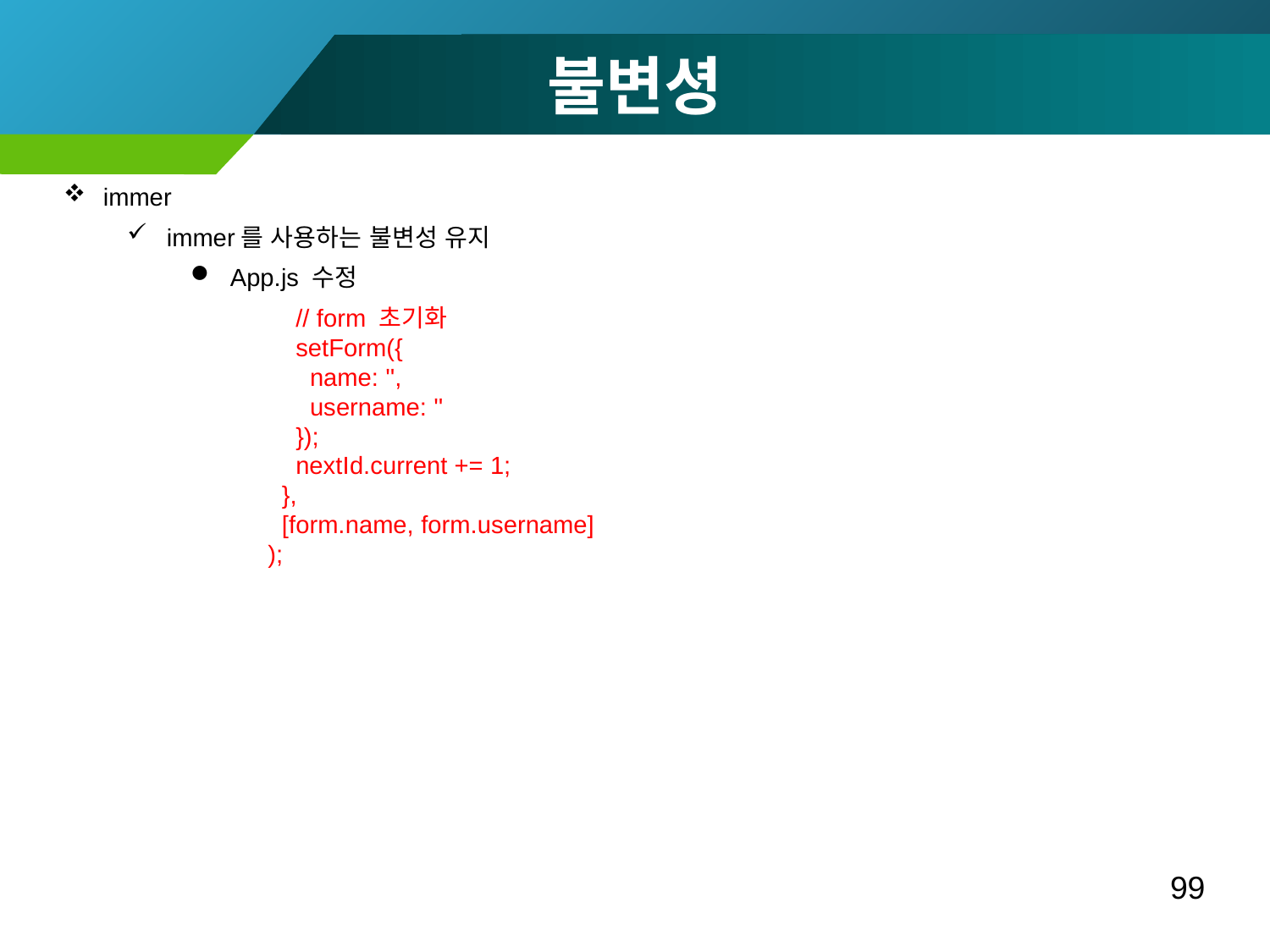

불변셩
immer
immer를 사용하는 불변성 유지
App.js 수정
      // form 초기화
      setForm({
        name: '',
        username: ''
      });
      nextId.current += 1;
    },
    [form.name, form.username]
  );
99